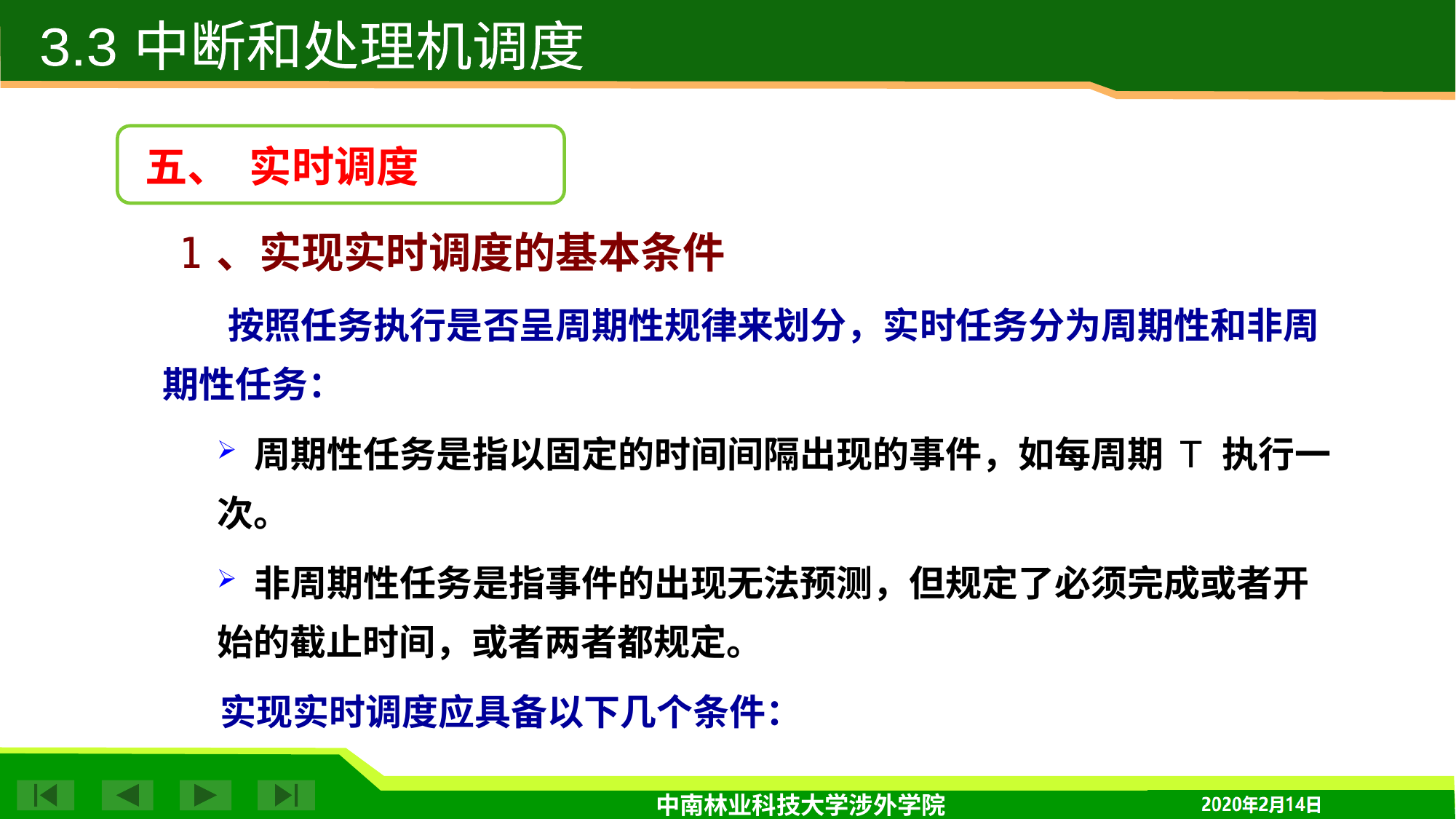

3.3 中断和处理机调度

五、  实时调度
1、实现实时调度的基本条件
       按照任务执行是否呈周期性规律来划分，实时任务分为周期性和非周期性任务：
 周期性任务是指以固定的时间间隔出现的事件，如每周期 T 执行一次。
 非周期性任务是指事件的出现无法预测，但规定了必须完成或者开始的截止时间，或者两者都规定。
      实现实时调度应具备以下几个条件：